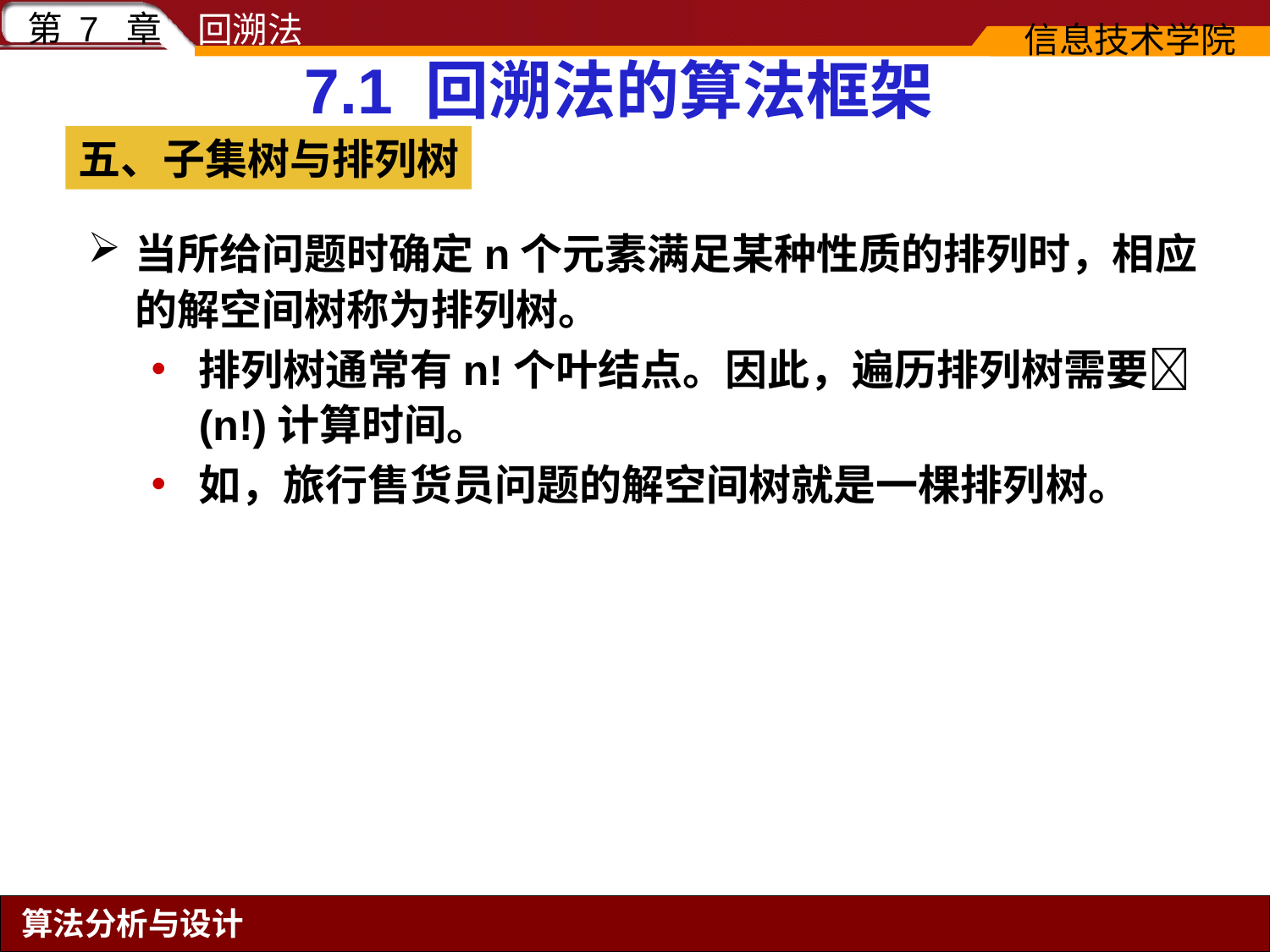

7.1 回溯法的算法框架
五、子集树与排列树
当所给问题时确定n个元素满足某种性质的排列时，相应的解空间树称为排列树。
排列树通常有n!个叶结点。因此，遍历排列树需要Ω(n!)计算时间。
如，旅行售货员问题的解空间树就是一棵排列树。